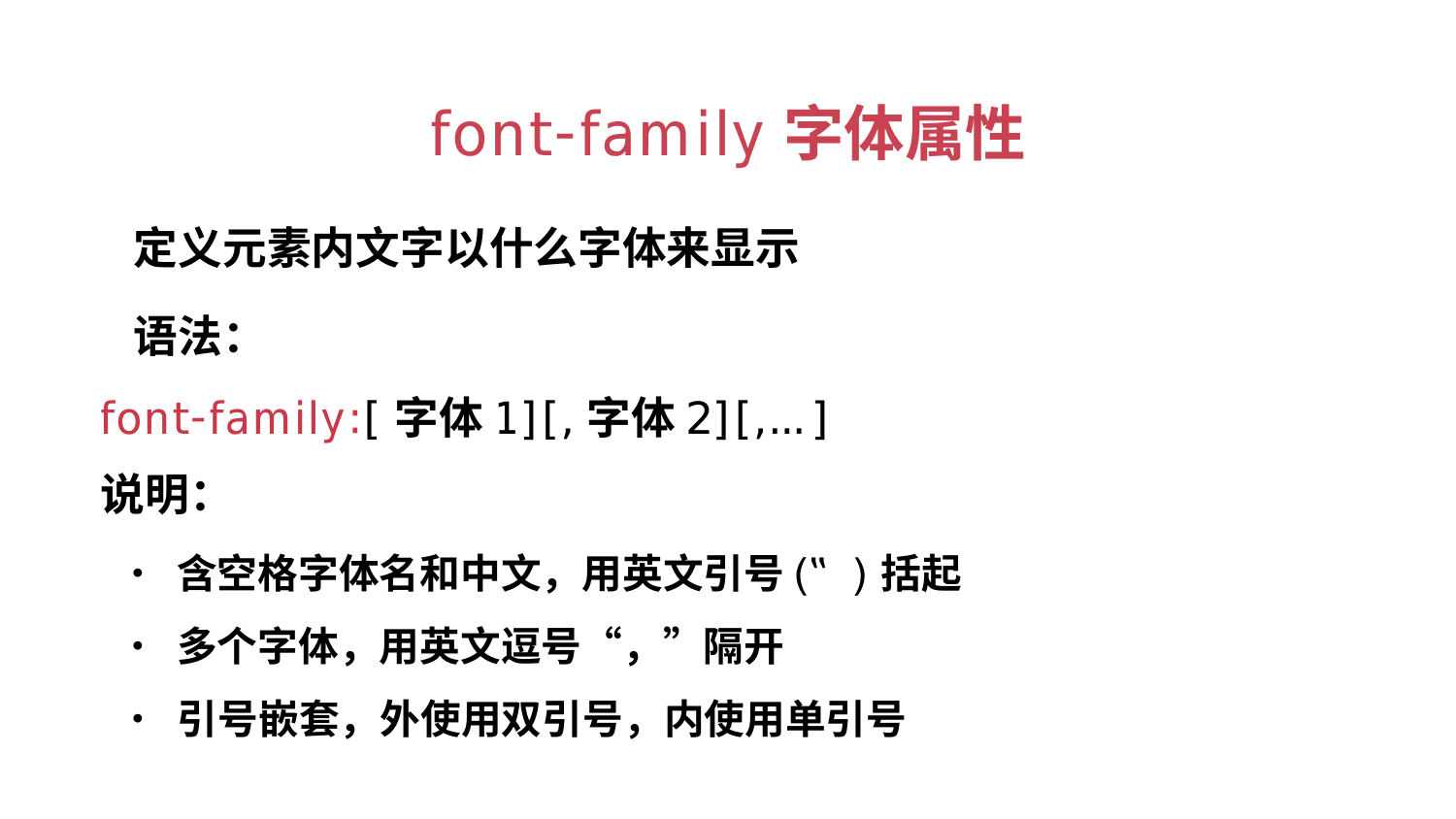

font-family字体属性
定义元素内文字以什么字体来显示

语法：
font-family:[字体1][,字体2][,…]

说明：
• 含空格字体名和中文，用英文引号(“  )括起
• 多个字体，用英文逗号“，”隔开
• 引号嵌套，外使用双引号，内使用单引号